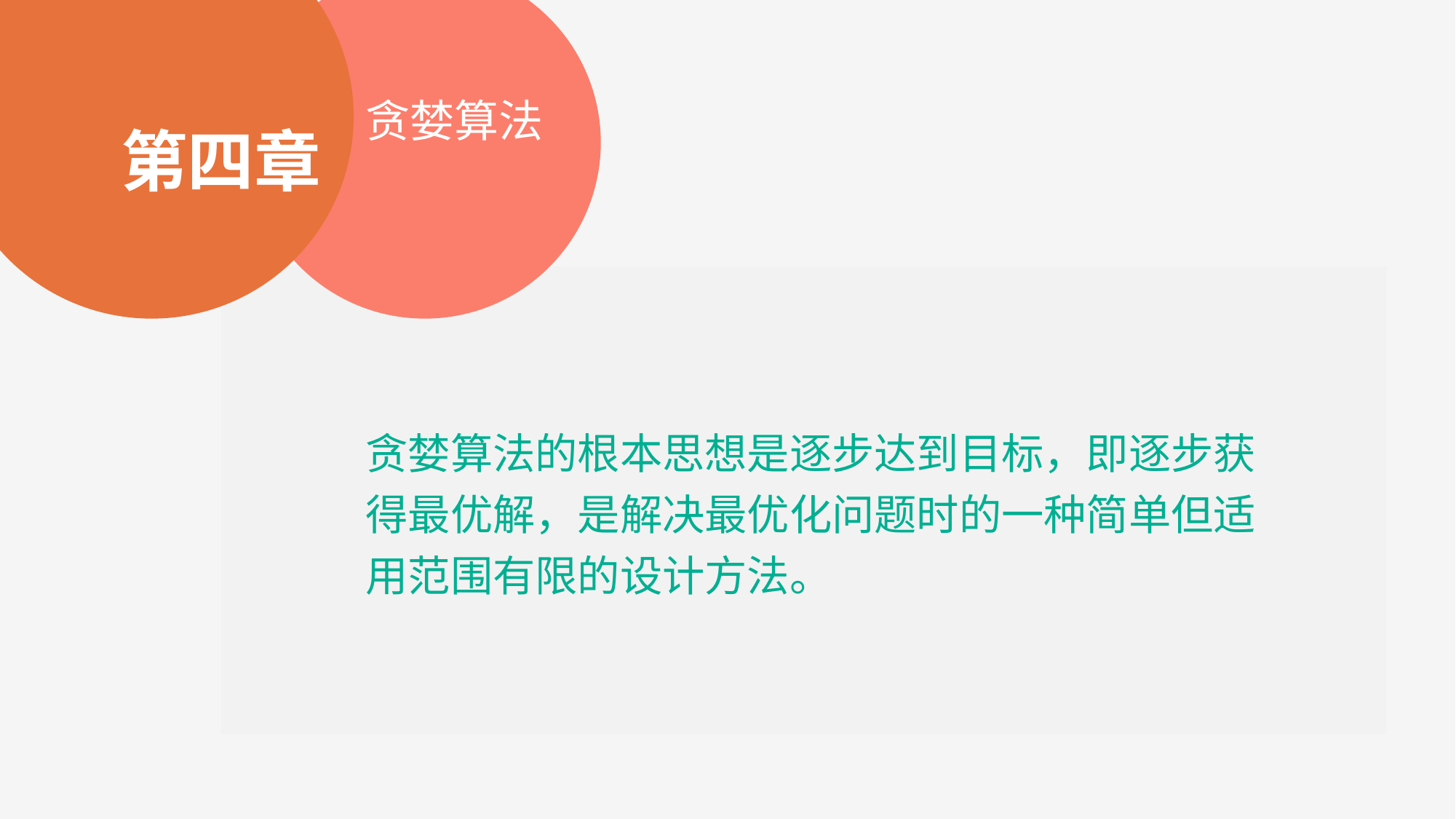

贪婪算法
第四章

贪婪算法的根本思想是逐步达到目标，即逐步获得最优解，是解决最优化问题时的一种简单但适用范围有限的设计方法。